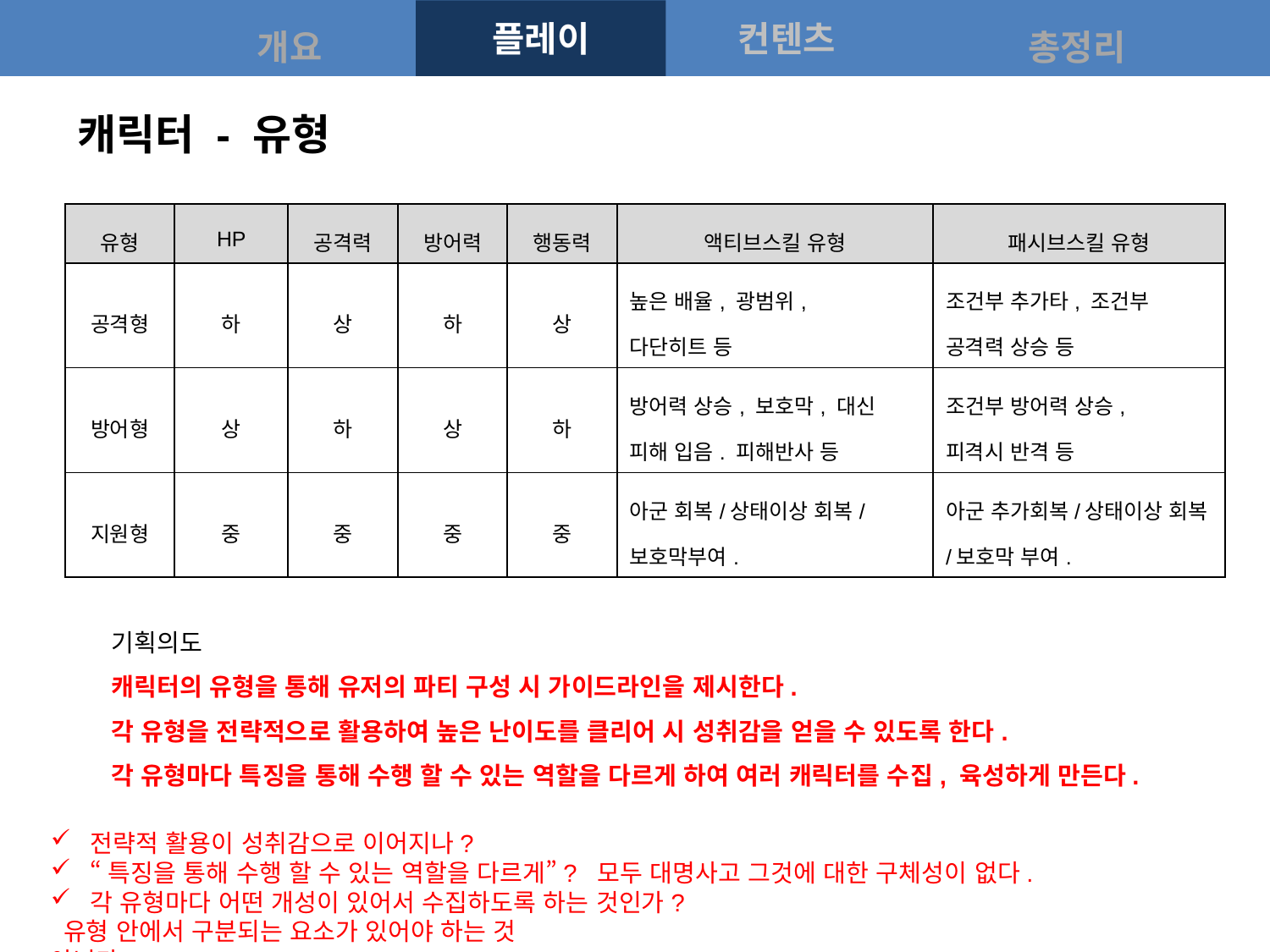

캐릭터 - 유형
| 유형 | HP | 공격력 | 방어력 | 행동력 | 액티브스킬 유형 | 패시브스킬 유형 |
| --- | --- | --- | --- | --- | --- | --- |
| 공격형 | 하 | 상 | 하 | 상 | 높은 배율, 광범위, 다단히트 등 | 조건부 추가타, 조건부 공격력 상승 등 |
| 방어형 | 상 | 하 | 상 | 하 | 방어력 상승, 보호막, 대신 피해 입음. 피해반사 등 | 조건부 방어력 상승, 피격시 반격 등 |
| 지원형 | 중 | 중 | 중 | 중 | 아군 회복/상태이상 회복/보호막부여. | 아군 추가회복/상태이상 회복/보호막 부여. |
기획의도
캐릭터의 유형을 통해 유저의 파티 구성 시 가이드라인을 제시한다.
각 유형을 전략적으로 활용하여 높은 난이도를 클리어 시 성취감을 얻을 수 있도록 한다.
각 유형마다 특징을 통해 수행 할 수 있는 역할을 다르게 하여 여러 캐릭터를 수집, 육성하게 만든다.
전략적 활용이 성취감으로 이어지나?
“특징을 통해 수행 할 수 있는 역할을 다르게”?  모두 대명사고 그것에 대한 구체성이 없다.
각 유형마다 어떤 개성이 있어서 수집하도록 하는 것인가?
 유형 안에서 구분되는 요소가 있어야 하는 것
아닌가?